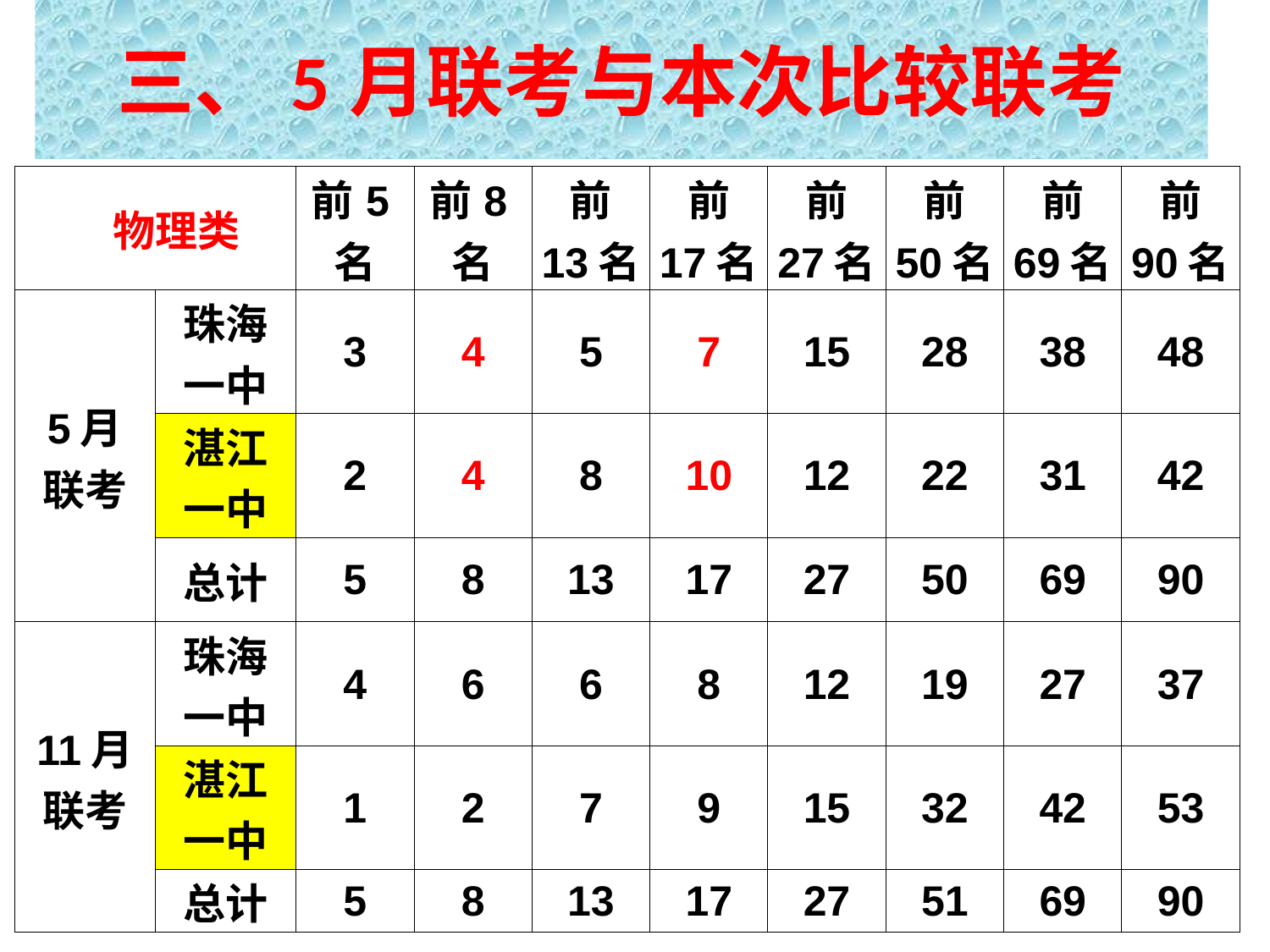

# 三、5月联考与本次比较联考
| 物理类 |  | 前5名 | 前8名 | 前 13名 | 前 17名 | 前 27名 | 前 50名 | 前 69名 | 前 90名 |
| --- | --- | --- | --- | --- | --- | --- | --- | --- | --- |
| 5月 联考 | 珠海 一中 | 3 | 4 | 5 | 7 | 15 | 28 | 38 | 48 |
|  | 湛江 一中 | 2 | 4 | 8 | 10 | 12 | 22 | 31 | 42 |
|  | 总计 | 5 | 8 | 13 | 17 | 27 | 50 | 69 | 90 |
| 11月 联考 | 珠海 一中 | 4 | 6 | 6 | 8 | 12 | 19 | 27 | 37 |
|  | 湛江 一中 | 1 | 2 | 7 | 9 | 15 | 32 | 42 | 53 |
|  | 总计 | 5 | 8 | 13 | 17 | 27 | 51 | 69 | 90 |